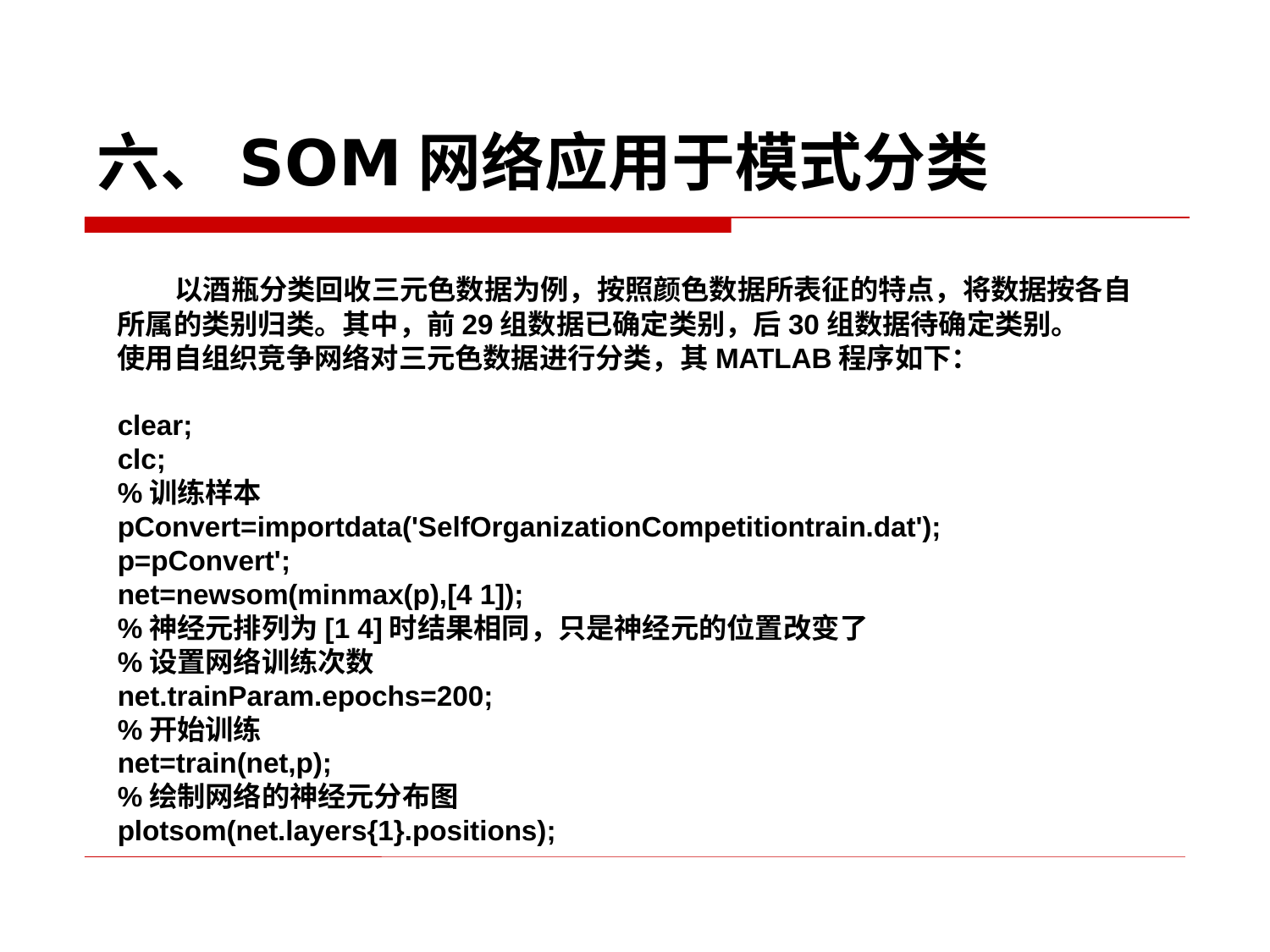

六、SOM网络应用于模式分类
        以酒瓶分类回收三元色数据为例，按照颜色数据所表征的特点，将数据按各自所属的类别归类。其中，前29组数据已确定类别，后30组数据待确定类别。
使用自组织竞争网络对三元色数据进行分类，其MATLAB程序如下：

clear;
clc;
%训练样本
pConvert=importdata('SelfOrganizationCompetitiontrain.dat');
p=pConvert';
net=newsom(minmax(p),[4 1]);
%神经元排列为[1 4]时结果相同，只是神经元的位置改变了
%设置网络训练次数
net.trainParam.epochs=200;
%开始训练
net=train(net,p);
%绘制网络的神经元分布图
plotsom(net.layers{1}.positions);